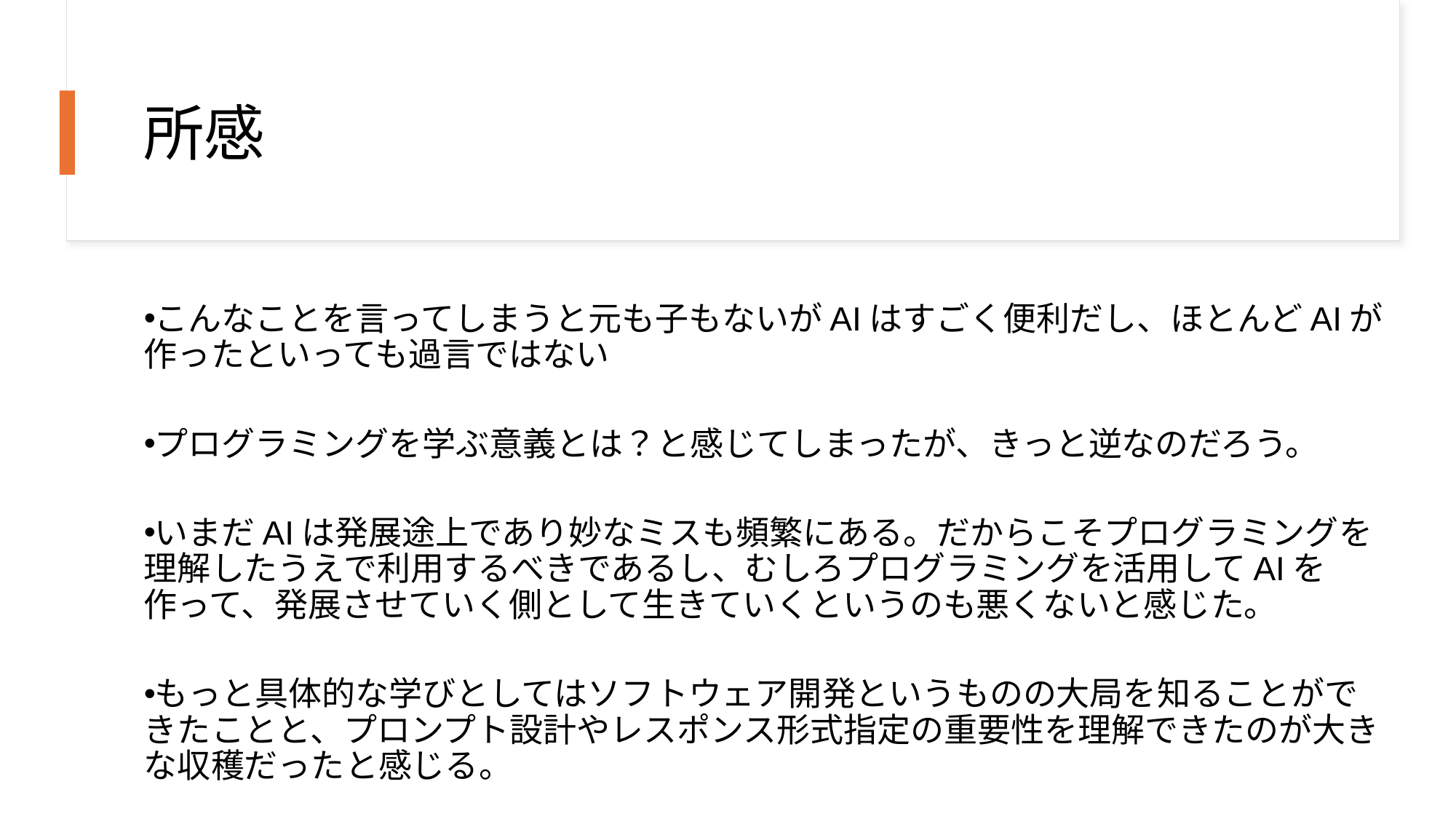

# 所感

こんなことを言ってしまうと元も子もないがAIはすごく便利だし、ほとんどAIが作ったといっても過言ではない

プログラミングを学ぶ意義とは？と感じてしまったが、きっと逆なのだろう。

いまだAIは発展途上であり妙なミスも頻繁にある。だからこそプログラミングを理解したうえで利用するべきであるし、むしろプログラミングを活用してAIを作って、発展させていく側として生きていくというのも悪くないと感じた。

もっと具体的な学びとしてはソフトウェア開発というものの大局を知ることができたことと、プロンプト設計やレスポンス形式指定の重要性を理解できたのが大きな収穫だったと感じる。